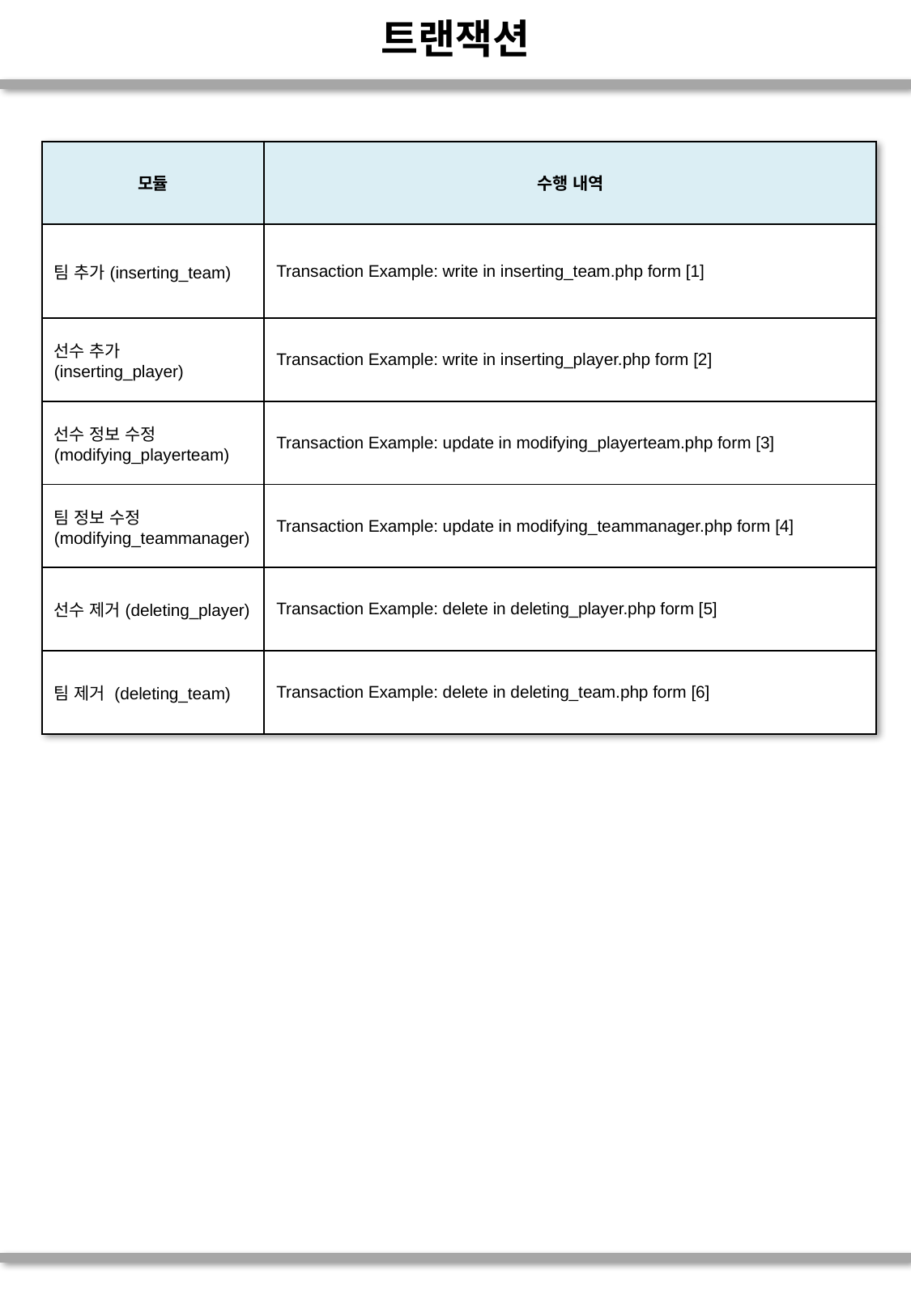

# 트랜잭션
| 모듈 | 수행 내역 |
| --- | --- |
| 팀 추가(inserting\_team) | Transaction Example: write in inserting\_team.php form [1] |
| 선수 추가(inserting\_player) | Transaction Example: write in inserting\_player.php form [2] |
| 선수 정보 수정 (modifying\_playerteam) | Transaction Example: update in modifying\_playerteam.php form [3] |
| 팀 정보 수정 (modifying\_teammanager) | Transaction Example: update in modifying\_teammanager.php form [4] |
| 선수 제거(deleting\_player) | Transaction Example: delete in deleting\_player.php form [5] |
| 팀 제거 (deleting\_team) | Transaction Example: delete in deleting\_team.php form [6] |